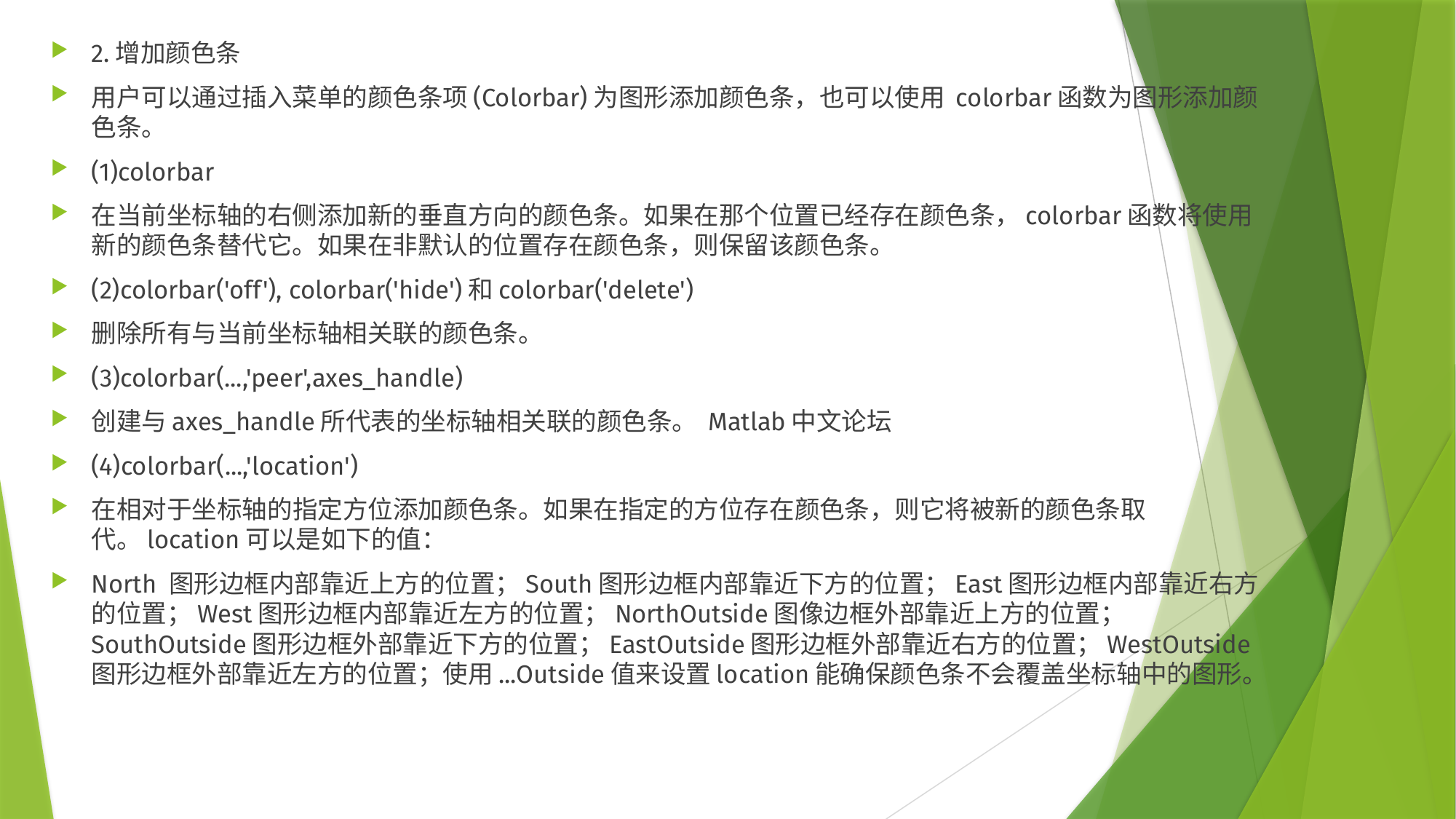

2.增加颜色条
用户可以通过插入菜单的颜色条项(Colorbar)为图形添加颜色条，也可以使用 colorbar函数为图形添加颜色条。
(1)colorbar
在当前坐标轴的右侧添加新的垂直方向的颜色条。如果在那个位置已经存在颜色条，colorbar函数将使用新的颜色条替代它。如果在非默认的位置存在颜色条，则保留该颜色条。
(2)colorbar('off'), colorbar('hide')和colorbar('delete')
删除所有与当前坐标轴相关联的颜色条。
(3)colorbar(...,'peer',axes_handle)
创建与axes_handle所代表的坐标轴相关联的颜色条。 Matlab中文论坛
(4)colorbar(...,'location')
在相对于坐标轴的指定方位添加颜色条。如果在指定的方位存在颜色条，则它将被新的颜色条取代。location可以是如下的值：
North 图形边框内部靠近上方的位置；South图形边框内部靠近下方的位置；East图形边框内部靠近右方的位置；West图形边框内部靠近左方的位置；NorthOutside图像边框外部靠近上方的位置；SouthOutside图形边框外部靠近下方的位置；EastOutside图形边框外部靠近右方的位置；WestOutside图形边框外部靠近左方的位置；使用...Outside值来设置location能确保颜色条不会覆盖坐标轴中的图形。